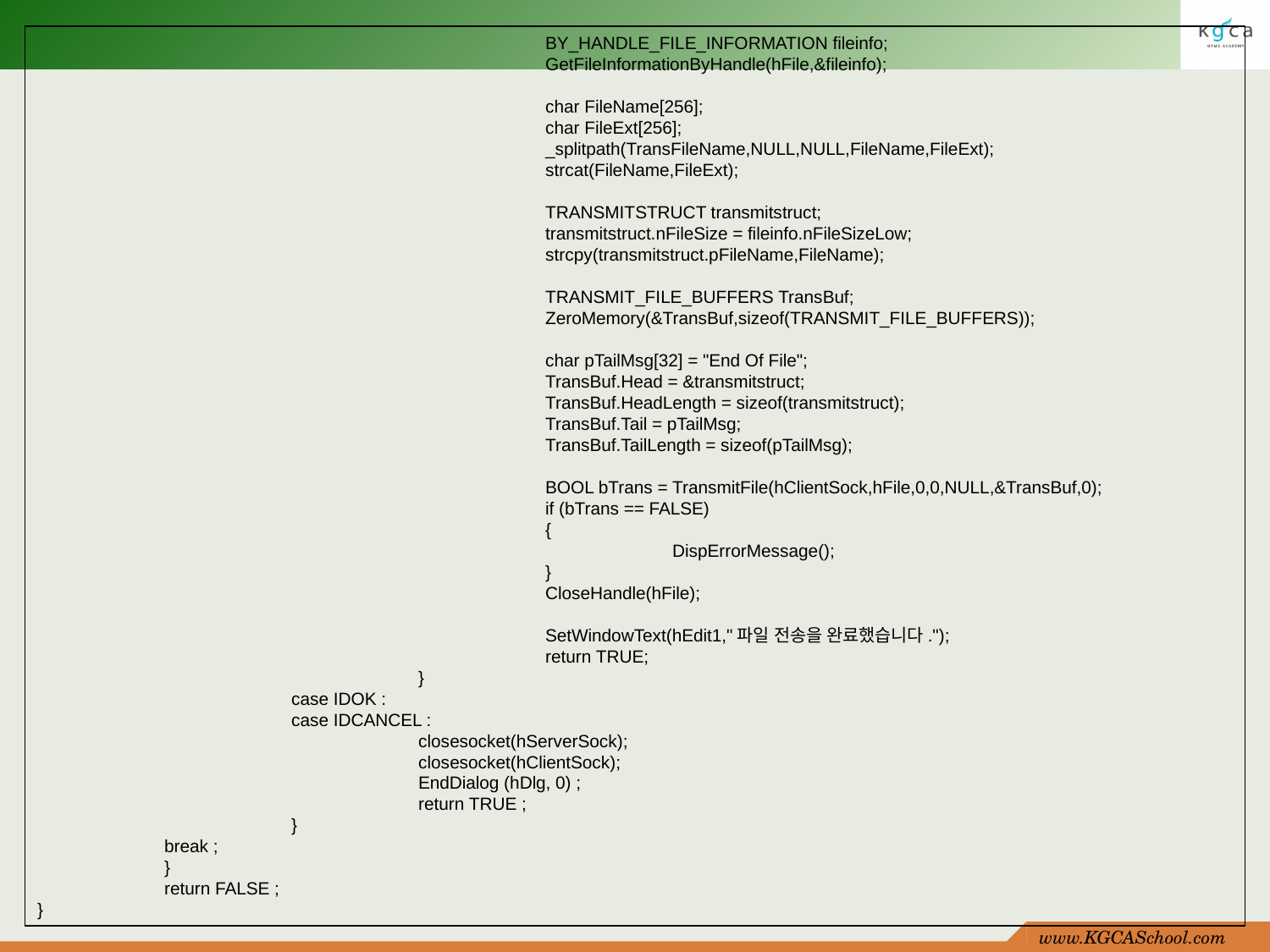

BY_HANDLE_FILE_INFORMATION fileinfo;
				GetFileInformationByHandle(hFile,&fileinfo);

				char FileName[256];
				char FileExt[256];
				_splitpath(TransFileName,NULL,NULL,FileName,FileExt);
				strcat(FileName,FileExt);

				TRANSMITSTRUCT transmitstruct;
				transmitstruct.nFileSize = fileinfo.nFileSizeLow;
				strcpy(transmitstruct.pFileName,FileName);

				TRANSMIT_FILE_BUFFERS TransBuf;
				ZeroMemory(&TransBuf,sizeof(TRANSMIT_FILE_BUFFERS));

				char pTailMsg[32] = "End Of File";
				TransBuf.Head = &transmitstruct;
				TransBuf.HeadLength = sizeof(transmitstruct);
				TransBuf.Tail = pTailMsg;
				TransBuf.TailLength = sizeof(pTailMsg);

				BOOL bTrans = TransmitFile(hClientSock,hFile,0,0,NULL,&TransBuf,0);
				if (bTrans == FALSE)
				{
					DispErrorMessage();
				}
				CloseHandle(hFile);

				SetWindowText(hEdit1,"파일 전송을 완료했습니다.");
				return TRUE;
			}
		case IDOK :
		case IDCANCEL :
			closesocket(hServerSock);
			closesocket(hClientSock);
			EndDialog (hDlg, 0) ;
			return TRUE ;
		}
	break ;
	}
	return FALSE ;
}